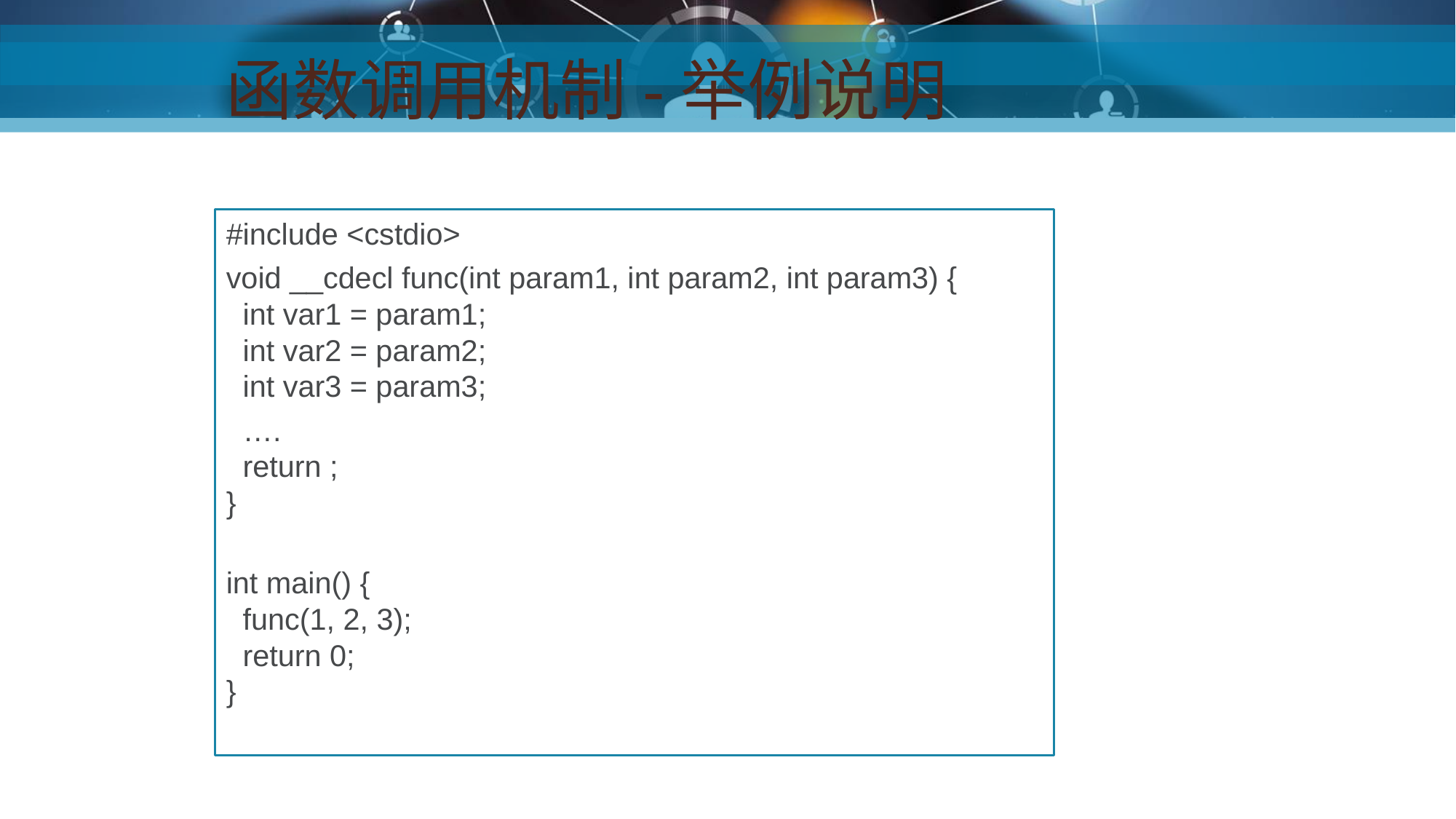

# 函数调用机制-举例说明
#include <cstdio>
void __cdecl func(int param1, int param2, int param3) {
  int var1 = param1;
  int var2 = param2;
  int var3 = param3;
  ….
  return ;
}
int main() {
  func(1, 2, 3);
  return 0;
}